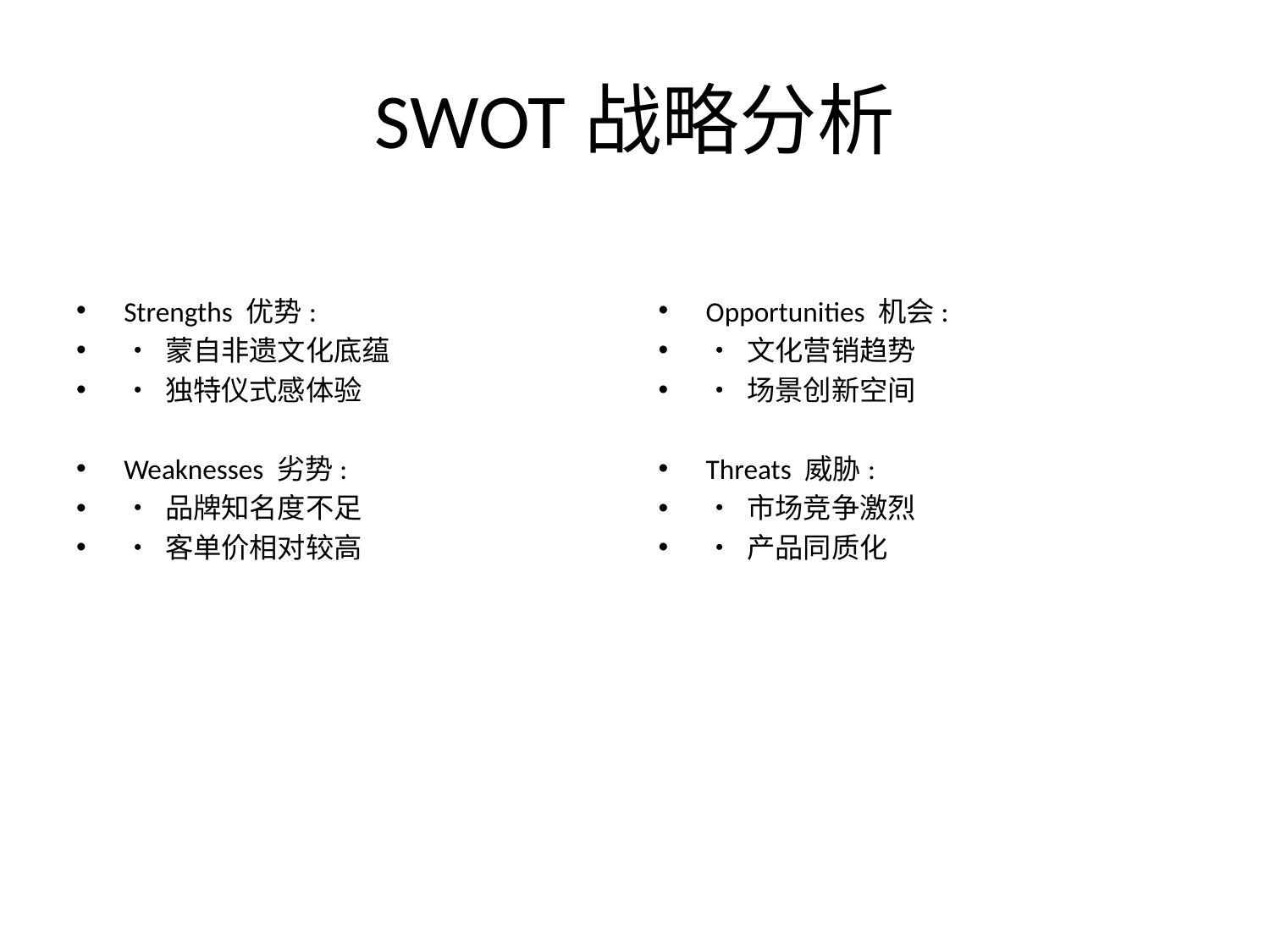

# SWOT战略分析

Strengths 优势:
• 蒙自非遗文化底蕴
• 独特仪式感体验

Weaknesses 劣势:
• 品牌知名度不足
• 客单价相对较高

Opportunities 机会:
• 文化营销趋势
• 场景创新空间

Threats 威胁:
• 市场竞争激烈
• 产品同质化